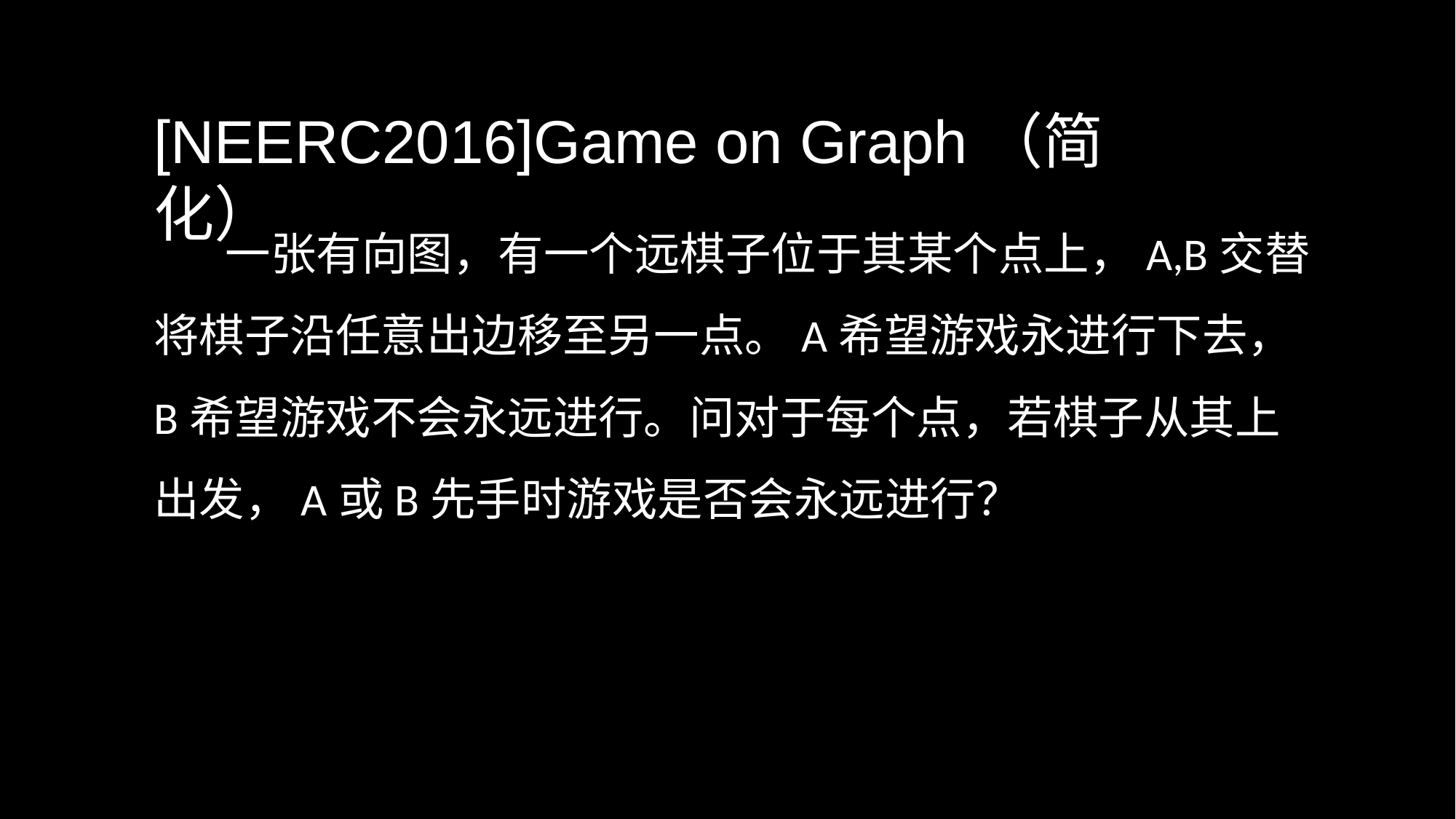

[NEERC2016]Game on Graph（简化）
一张有向图，有一个远棋子位于其某个点上，A,B交替将棋子沿任意出边移至另一点。A希望游戏永进行下去，B希望游戏不会永远进行。问对于每个点，若棋子从其上出发，A或B先手时游戏是否会永远进行？